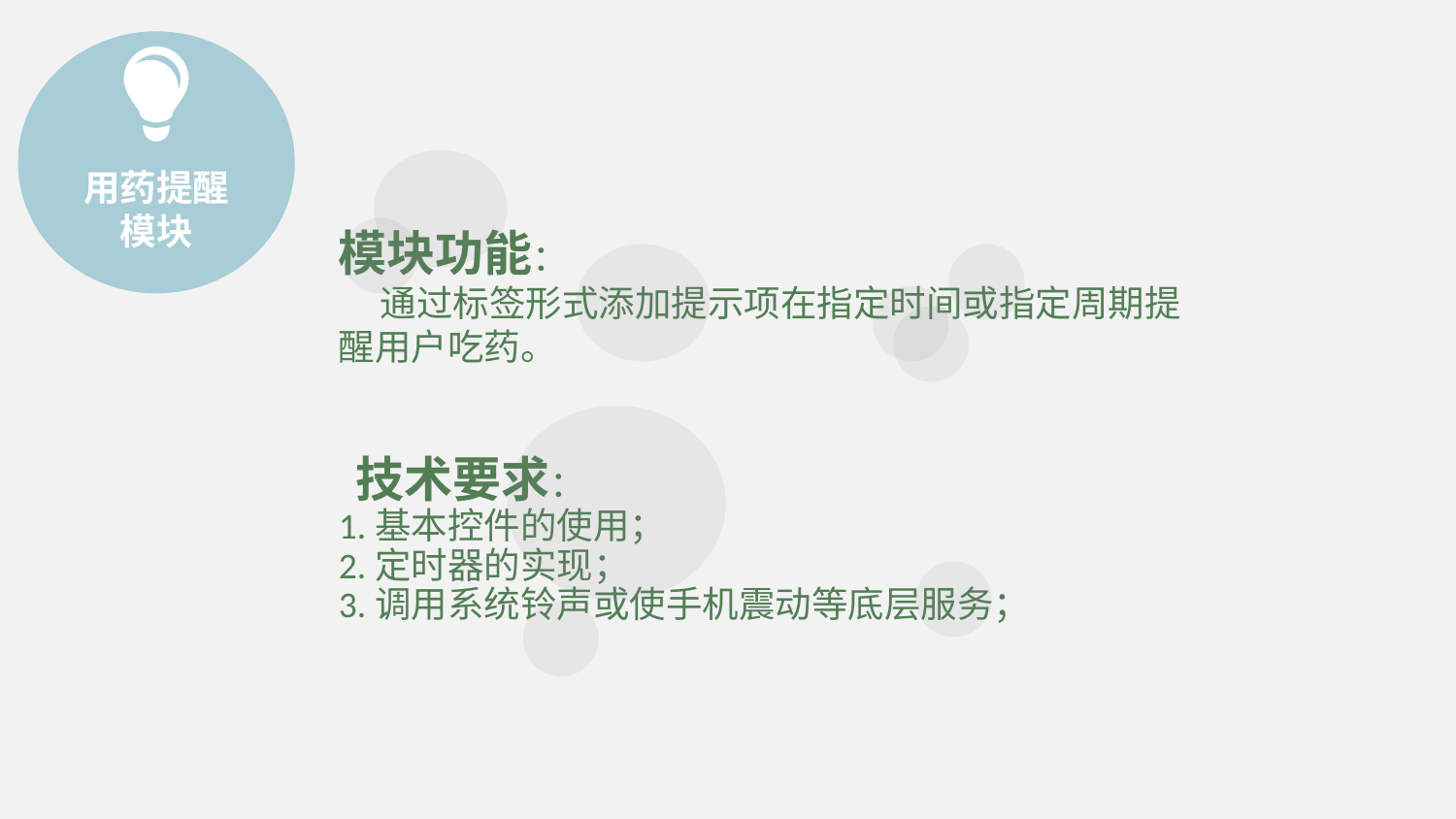

用药提醒
模块
模块功能：
    通过标签形式添加提示项在指定时间或指定周期提醒用户吃药。

 技术要求：
1.基本控件的使用；
2.定时器的实现；
3.调用系统铃声或使手机震动等底层服务；